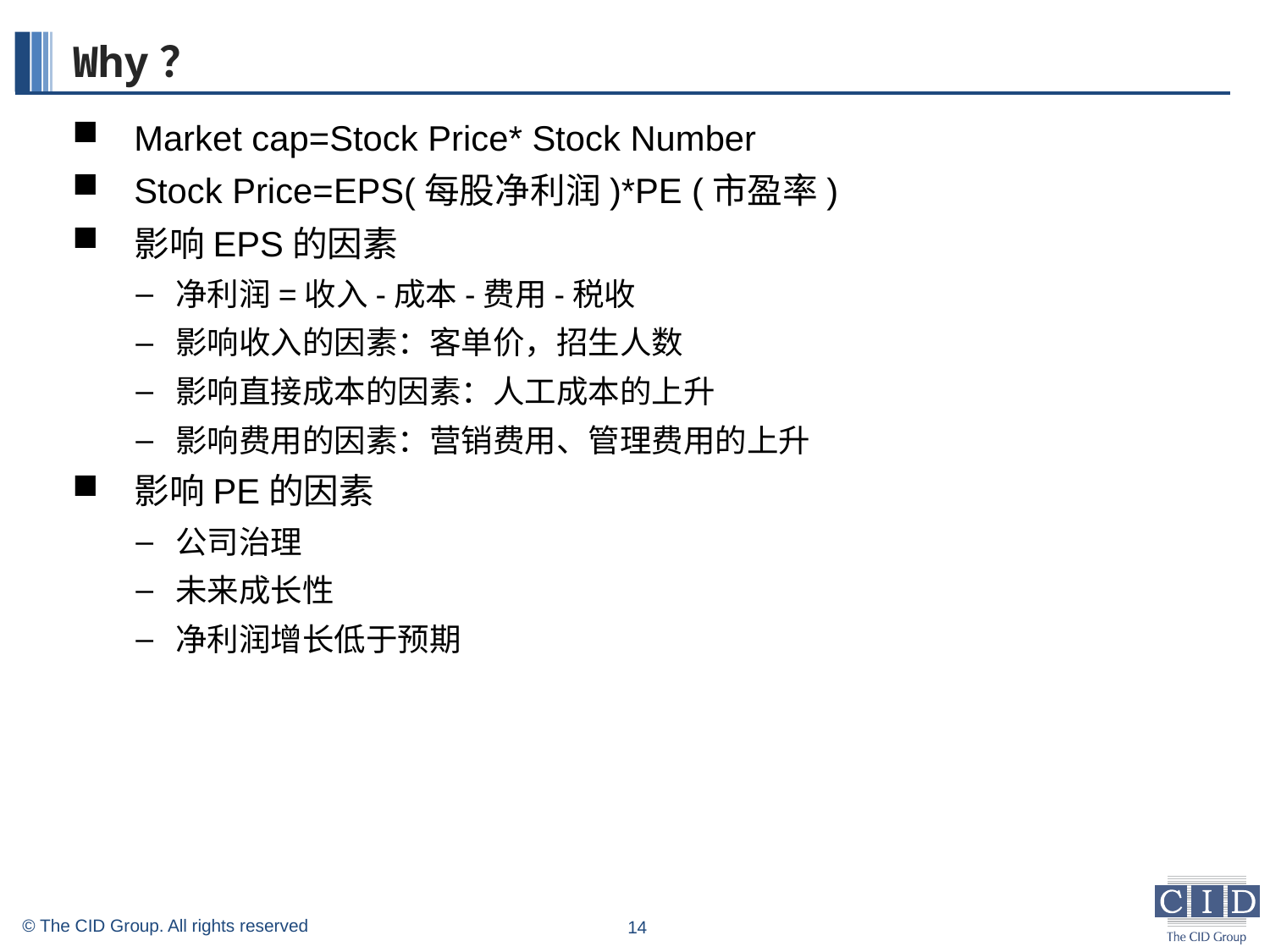

# Why？
Market cap=Stock Price* Stock Number
Stock Price=EPS(每股净利润)*PE (市盈率)
影响EPS的因素
净利润=收入-成本-费用-税收
影响收入的因素：客单价，招生人数
影响直接成本的因素：人工成本的上升
影响费用的因素：营销费用、管理费用的上升
影响PE的因素
公司治理
未来成长性
净利润增长低于预期